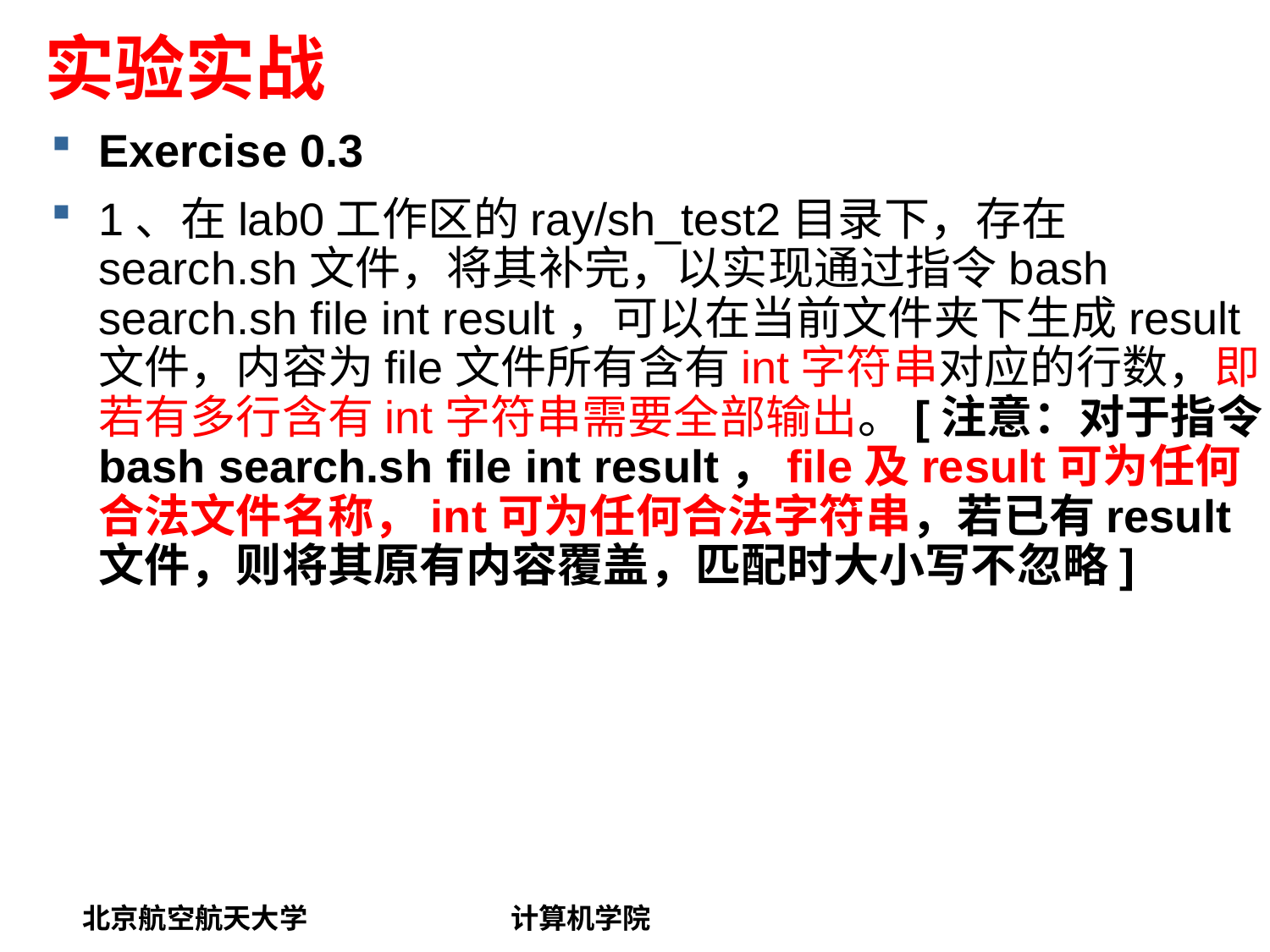

实验实战
Exercise 0.3
1、在lab0工作区的ray/sh_test2目录下，存在 search.sh文件，将其补完，以实现通过指令bash search.sh file int result，可以在当前文件夹下生成result文件，内容为file文件所有含有int字符串对应的行数，即若有多行含有int字符串需要全部输出。[注意：对于指令bash search.sh file int result，file及result可为任何合法文件名称，int可为任何合法字符串，若已有result文件，则将其原有内容覆盖，匹配时大小写不忽略]